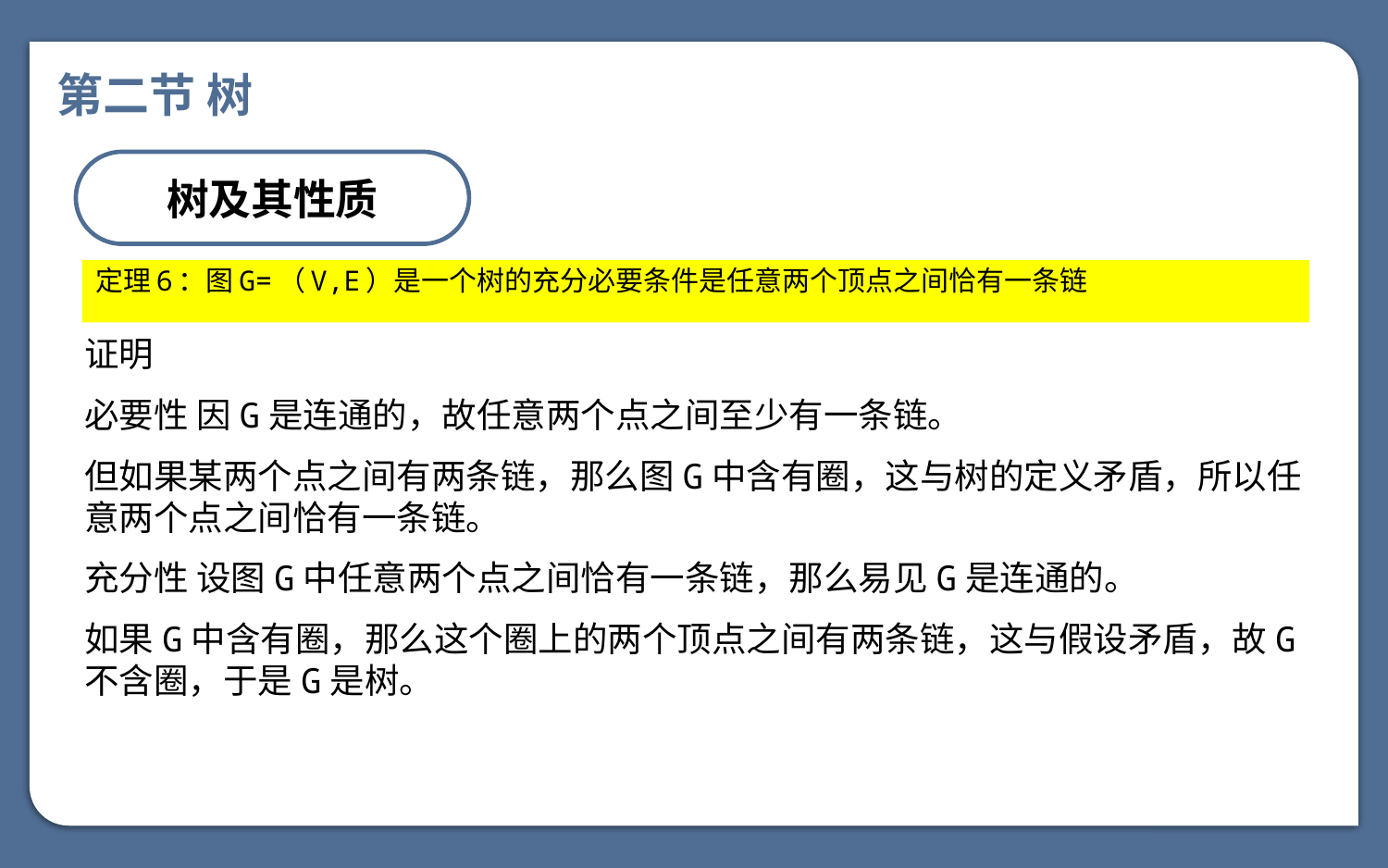

第二节 树
树及其性质
定理6：图G=（V,E）是一个树的充分必要条件是任意两个顶点之间恰有一条链
证明
必要性 因G是连通的，故任意两个点之间至少有一条链。
但如果某两个点之间有两条链，那么图G中含有圈，这与树的定义矛盾，所以任意两个点之间恰有一条链。
充分性 设图G中任意两个点之间恰有一条链，那么易见G是连通的。
如果G中含有圈，那么这个圈上的两个顶点之间有两条链，这与假设矛盾，故G不含圈，于是G是树。